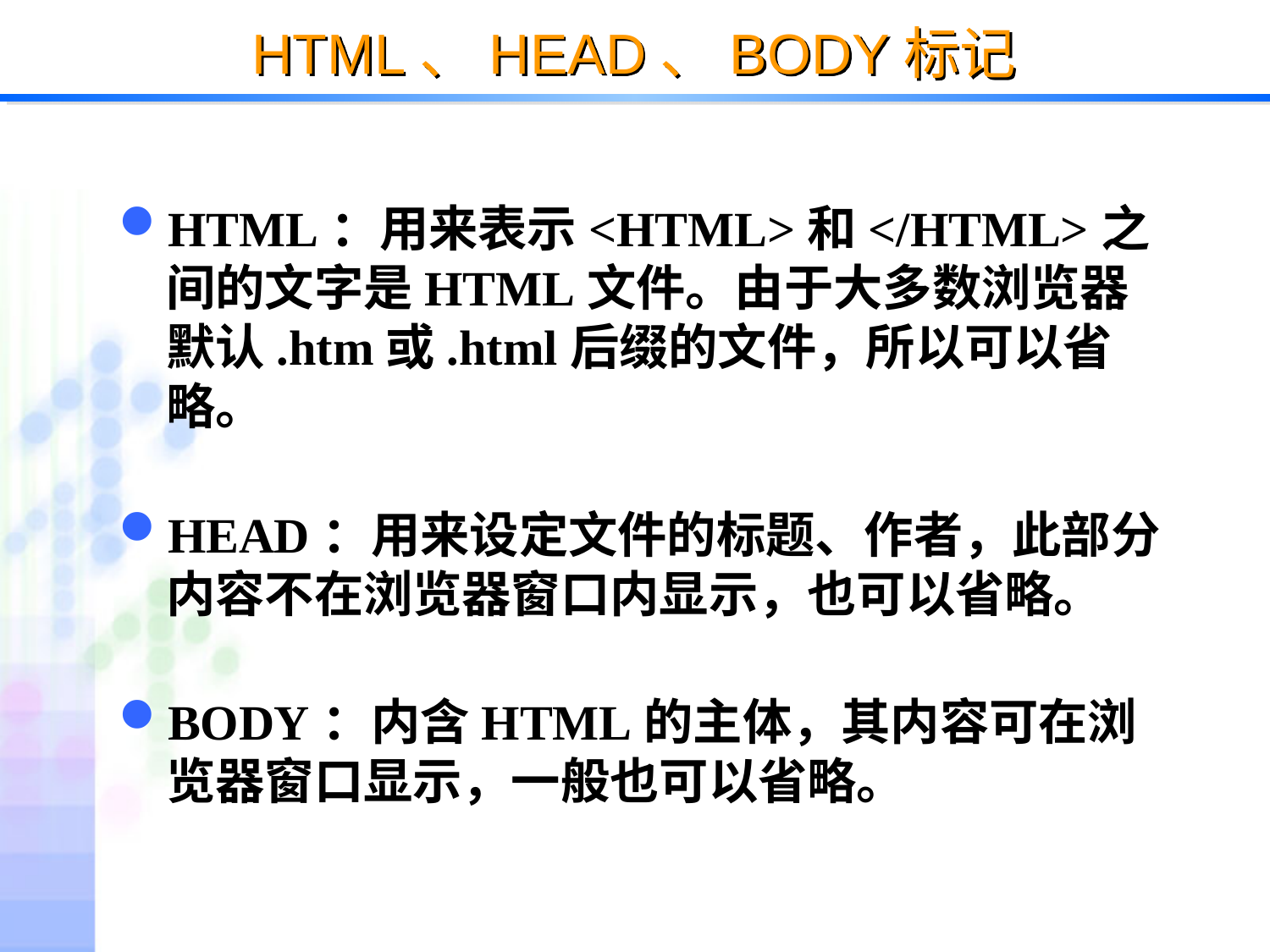

# HTML、HEAD、BODY标记
HTML：用来表示<HTML>和</HTML>之间的文字是HTML文件。由于大多数浏览器默认.htm或.html后缀的文件，所以可以省略。
HEAD：用来设定文件的标题、作者，此部分内容不在浏览器窗口内显示，也可以省略。
BODY：内含HTML的主体，其内容可在浏览器窗口显示，一般也可以省略。